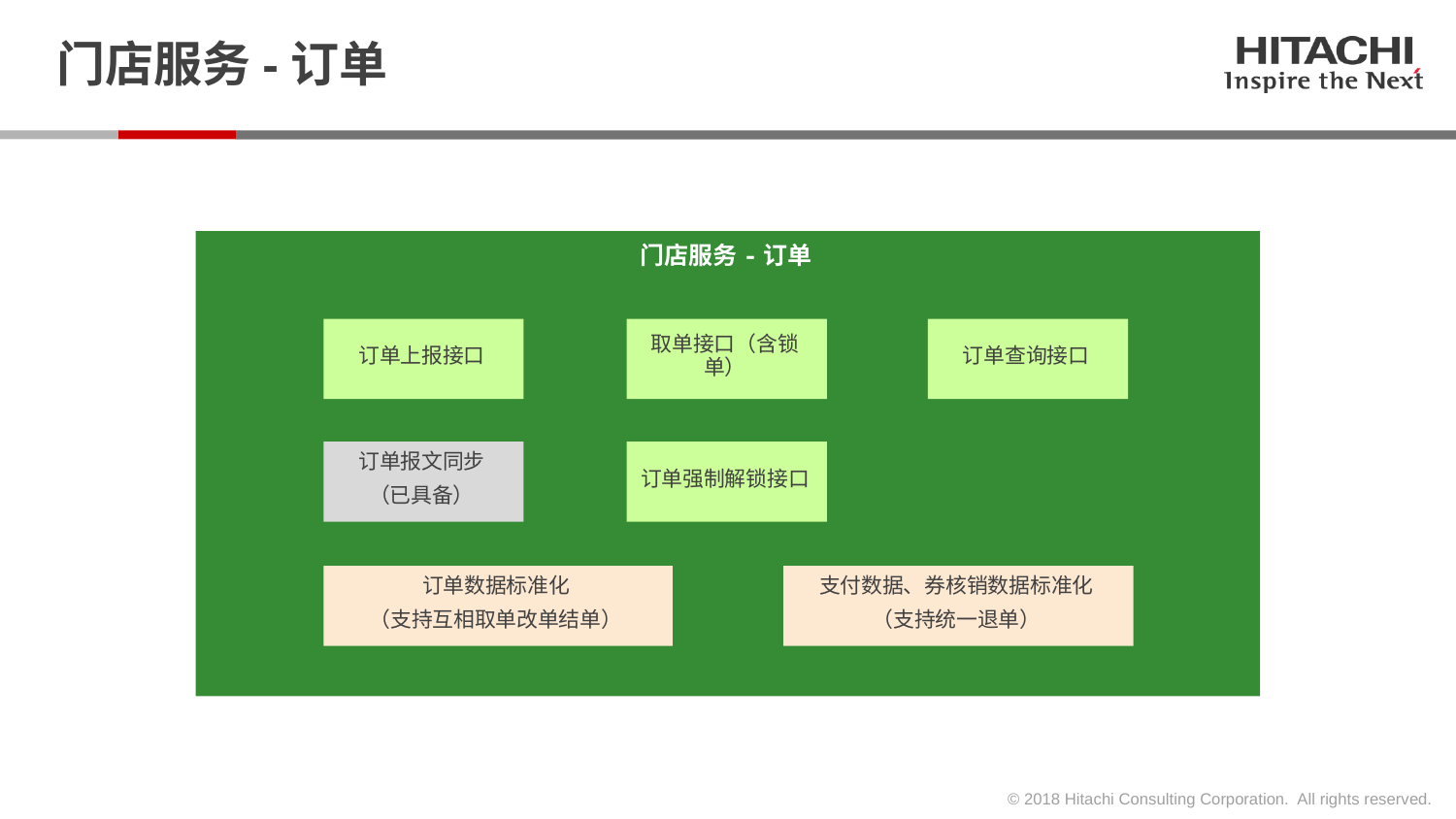

# 门店服务-订单
门店服务-订单
订单上报接口
取单接口（含锁单）
订单查询接口
订单报文同步
（已具备）
订单强制解锁接口
订单数据标准化
（支持互相取单改单结单）
支付数据、券核销数据标准化
（支持统一退单）